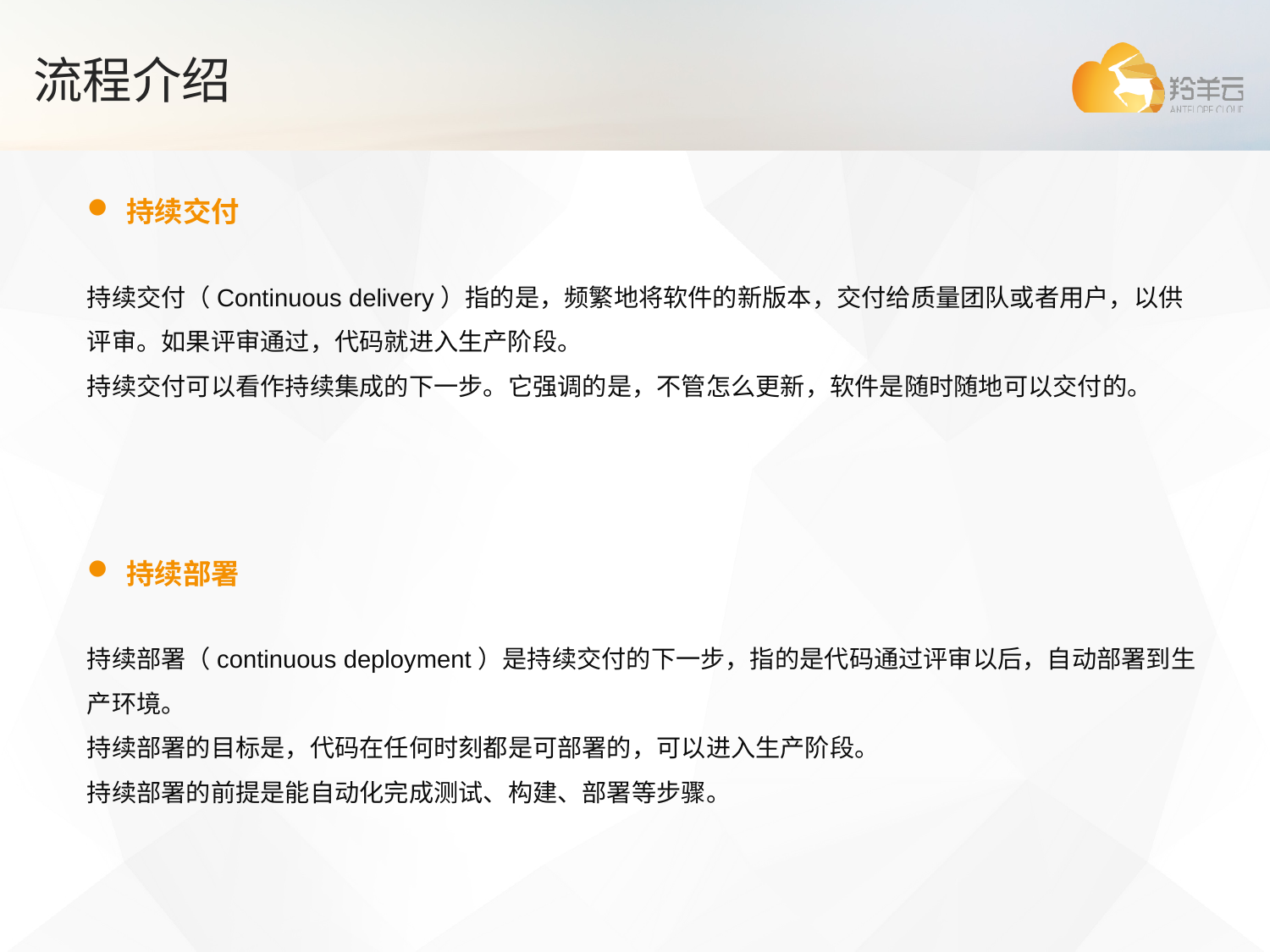

# 流程介绍
持续交付
持续交付（Continuous delivery）指的是，频繁地将软件的新版本，交付给质量团队或者用户，以供评审。如果评审通过，代码就进入生产阶段。
持续交付可以看作持续集成的下一步。它强调的是，不管怎么更新，软件是随时随地可以交付的。
持续部署
持续部署（continuous deployment）是持续交付的下一步，指的是代码通过评审以后，自动部署到生产环境。
持续部署的目标是，代码在任何时刻都是可部署的，可以进入生产阶段。
持续部署的前提是能自动化完成测试、构建、部署等步骤。